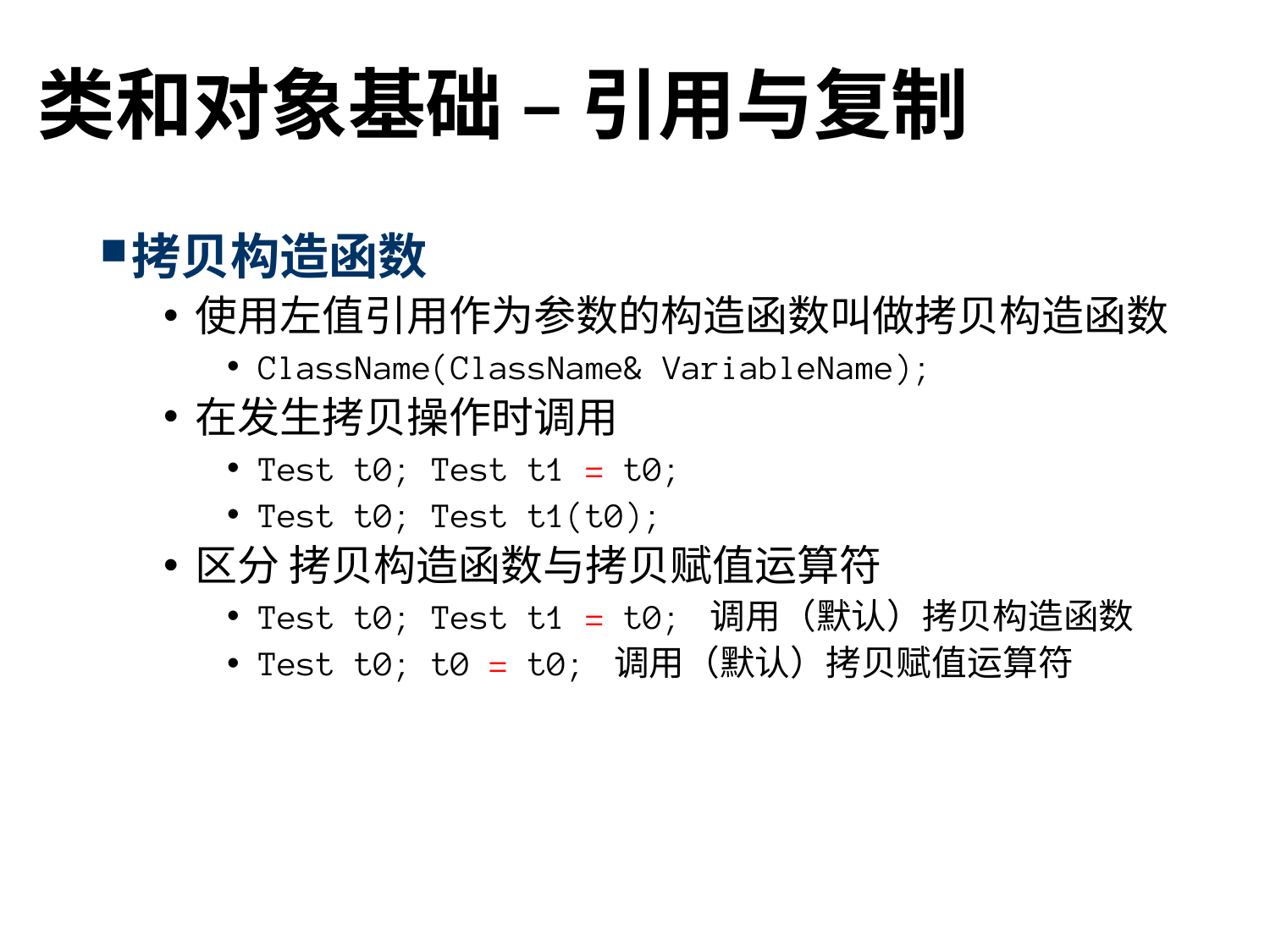

# 类和对象基础 – 引用与复制
拷贝构造函数
使用左值引用作为参数的构造函数叫做拷贝构造函数
ClassName(ClassName& VariableName);
在发生拷贝操作时调用
Test t0; Test t1 = t0;
Test t0; Test t1(t0);
区分 拷贝构造函数与拷贝赋值运算符
Test t0; Test t1 = t0; 调用（默认）拷贝构造函数
Test t0; t0 = t0; 调用（默认）拷贝赋值运算符